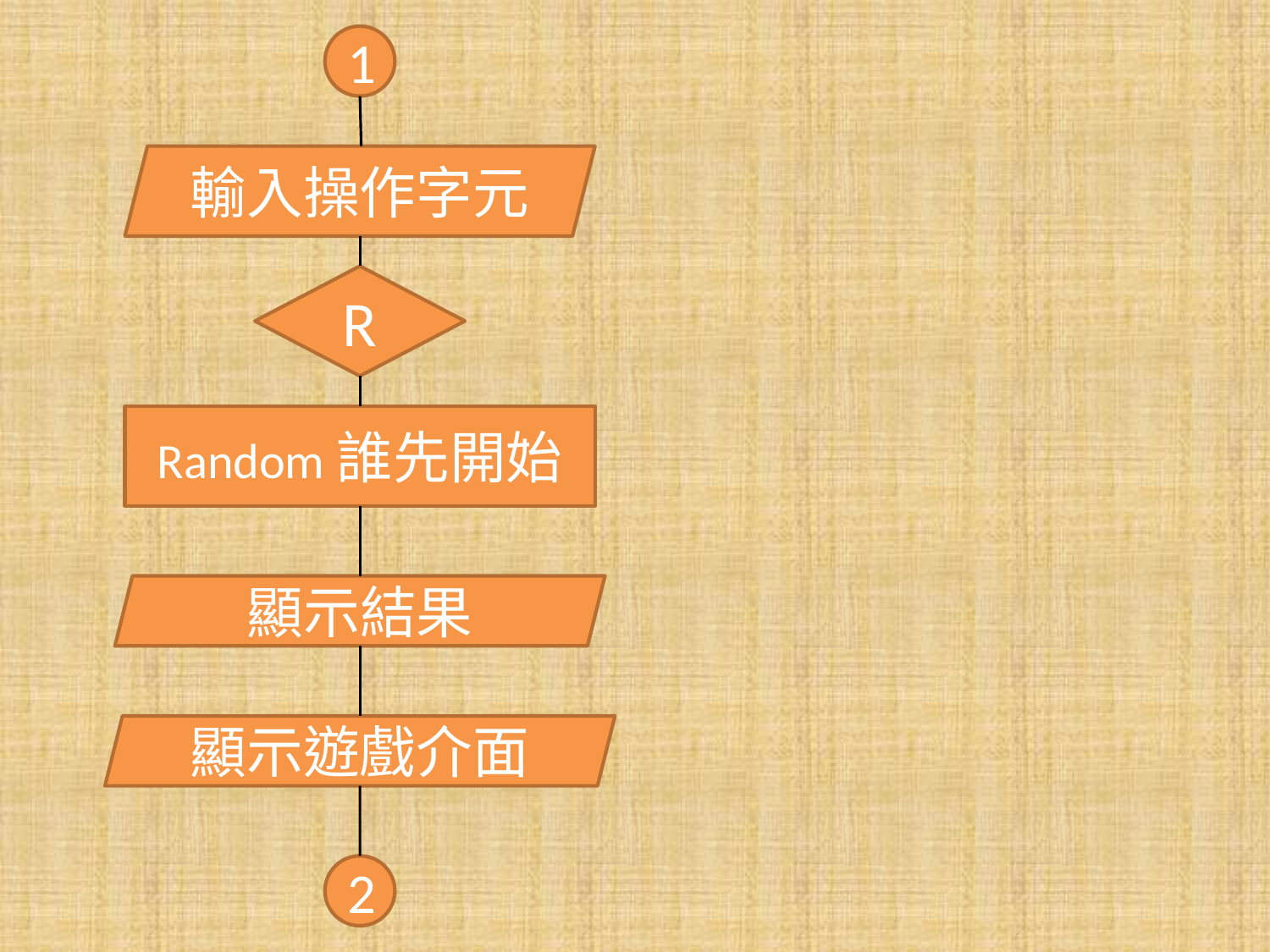

1
輸入操作字元
R
Random誰先開始
顯示結果
顯示遊戲介面
2